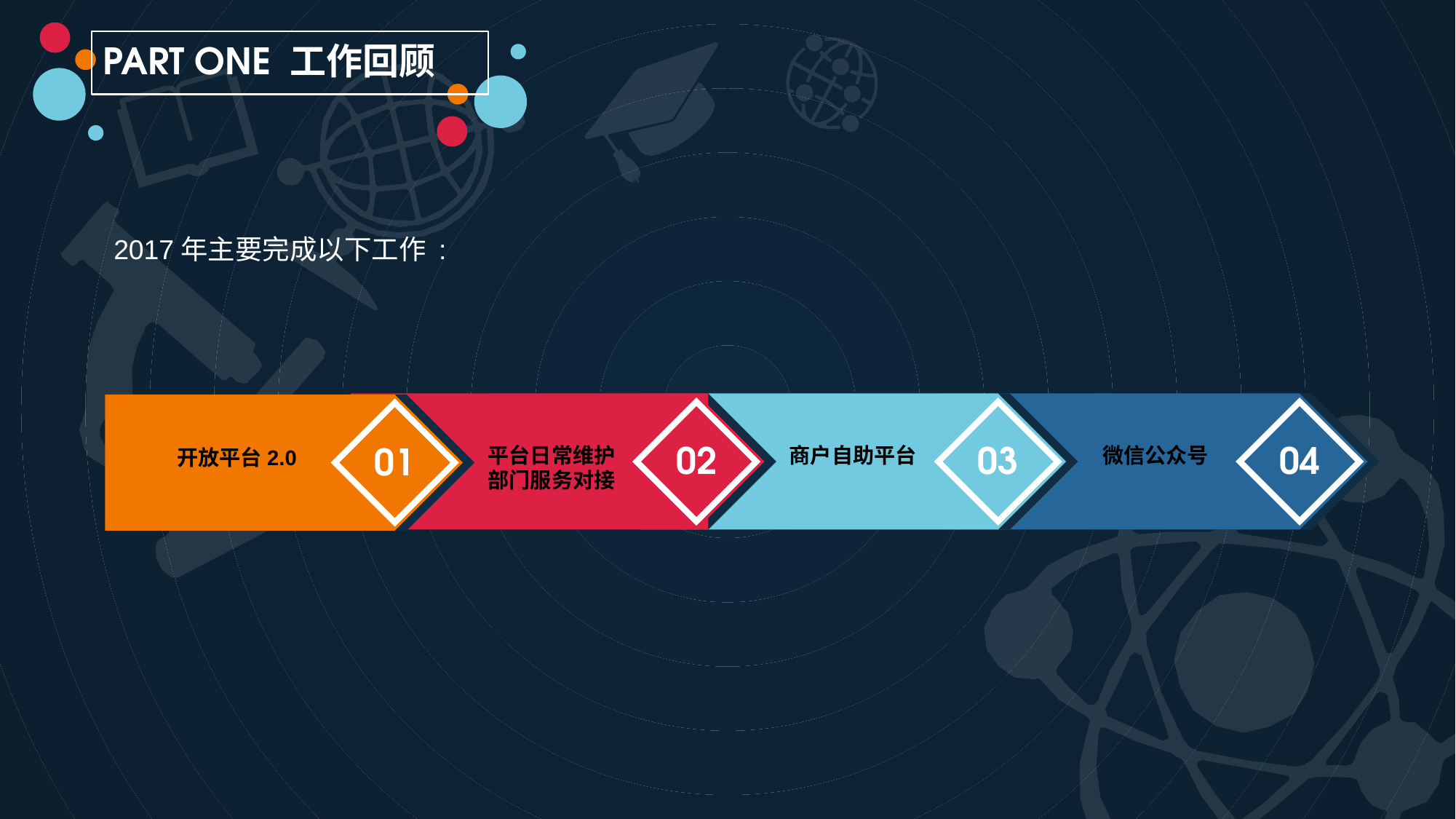

PART ONE 工作回顾
2017年主要完成以下工作 :

02
平台日常维护
部门服务对接

03
商户自助平台

04
微信公众号

01
开放平台2.0